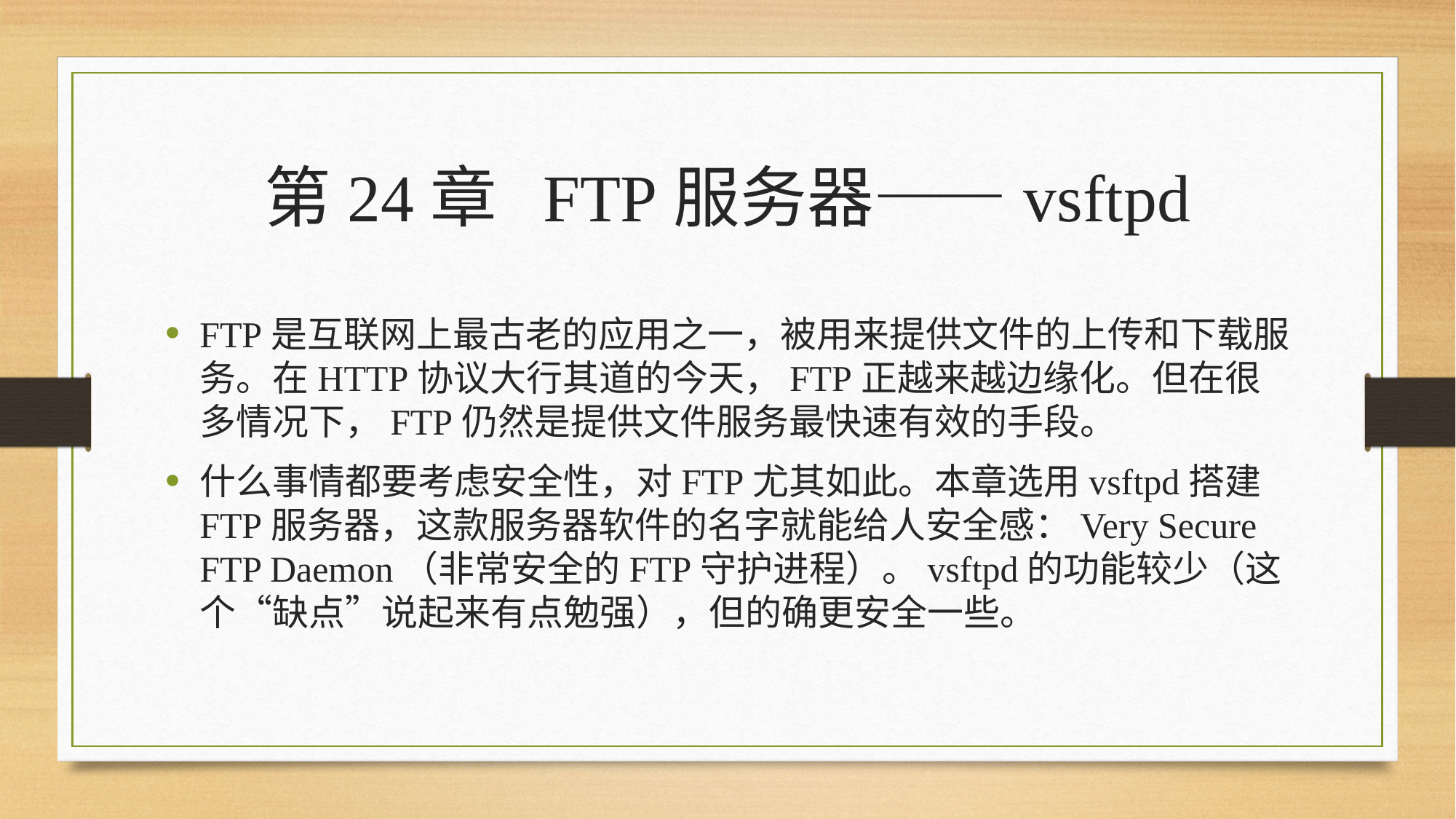

# 第24章  FTP服务器——vsftpd
FTP是互联网上最古老的应用之一，被用来提供文件的上传和下载服务。在HTTP协议大行其道的今天，FTP正越来越边缘化。但在很多情况下，FTP仍然是提供文件服务最快速有效的手段。
什么事情都要考虑安全性，对FTP尤其如此。本章选用vsftpd搭建FTP服务器，这款服务器软件的名字就能给人安全感：Very Secure FTP Daemon（非常安全的FTP守护进程）。vsftpd的功能较少（这个“缺点”说起来有点勉强），但的确更安全一些。